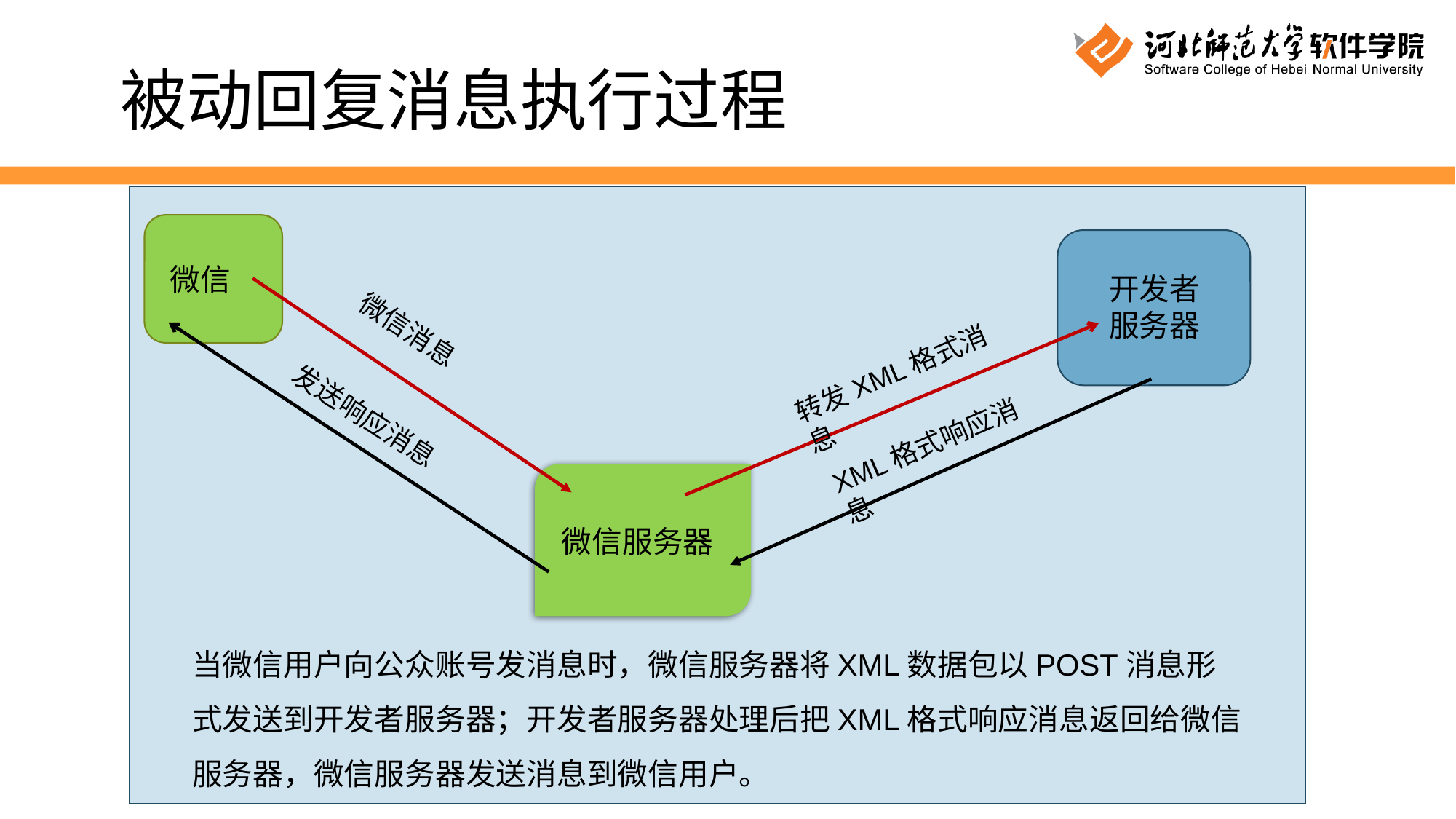

被动回复消息执行过程

微信
开发者服务器
微信消息
转发XML格式消息
发送响应消息
XML格式响应消息

微信服务器
当微信用户向公众账号发消息时，微信服务器将XML数据包以POST消息形式发送到开发者服务器；开发者服务器处理后把XML格式响应消息返回给微信服务器，微信服务器发送消息到微信用户。